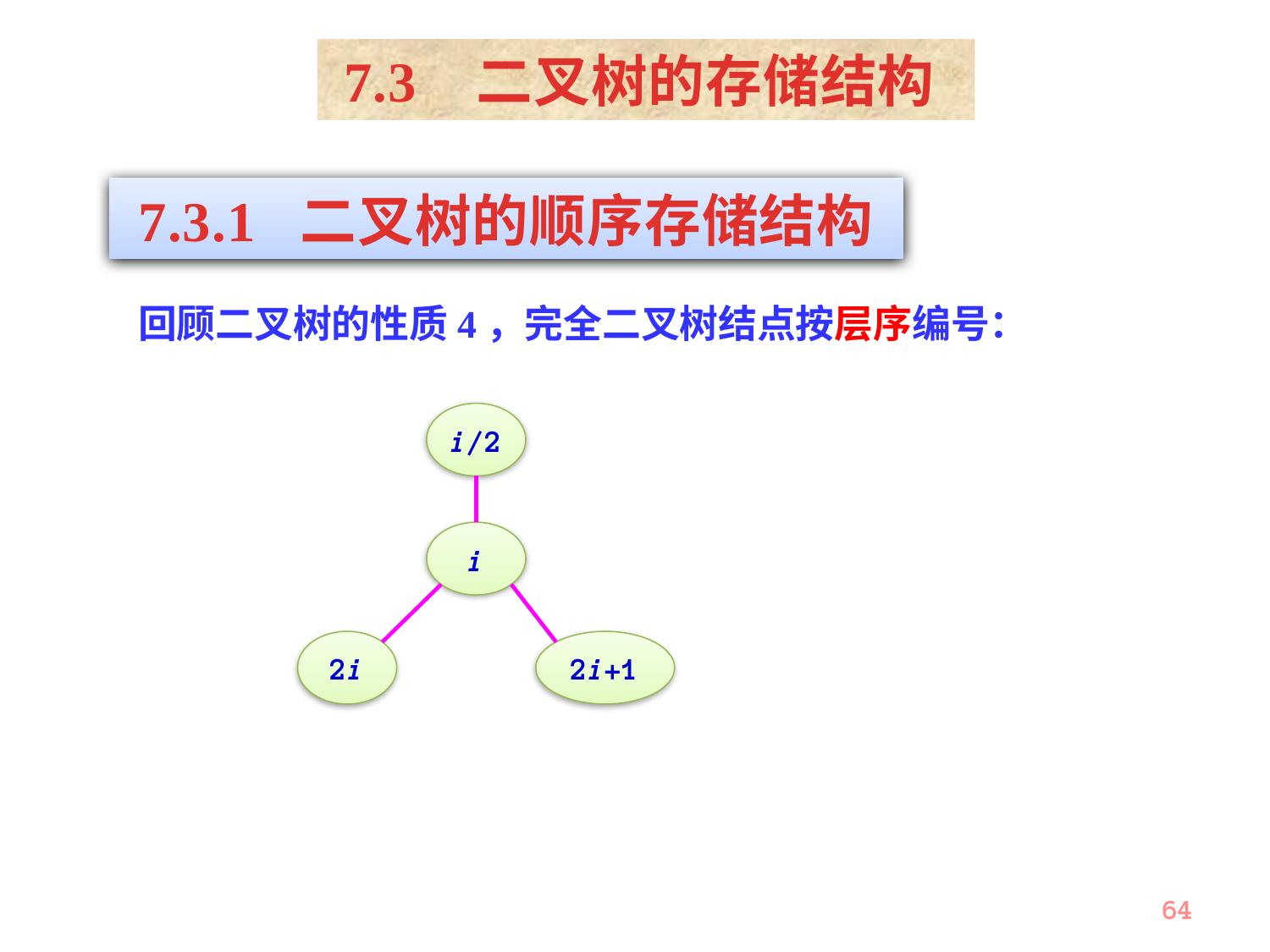

7.3   二叉树的存储结构
7.3.1  二叉树的顺序存储结构
回顾二叉树的性质4，完全二叉树结点按层序编号：
i/2
i
2i
2i+1
64